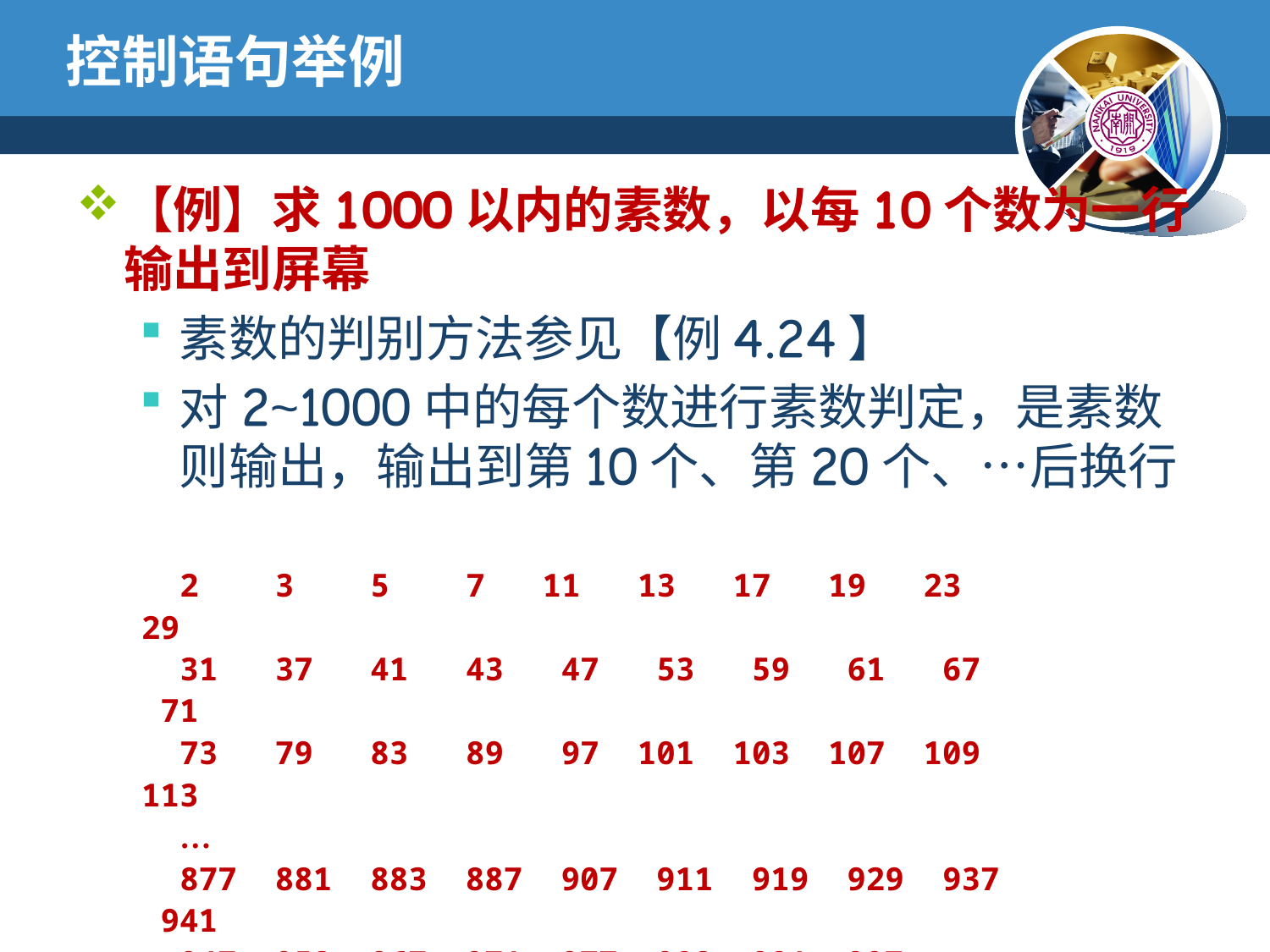

# 控制语句举例
【例】求1000以内的素数，以每10个数为一行输出到屏幕
素数的判别方法参见【例4.24】
对2~1000中的每个数进行素数判定，是素数则输出，输出到第10个、第20个、…后换行
  2    3    5    7   11   13   17   19   23   29
  31   37   41   43   47   53   59   61   67   71
  73   79   83   89   97  101  103  107  109  113
  …
  877  881  883  887  907  911  919  929  937  941
  947  953  967  971  977  983  991  997